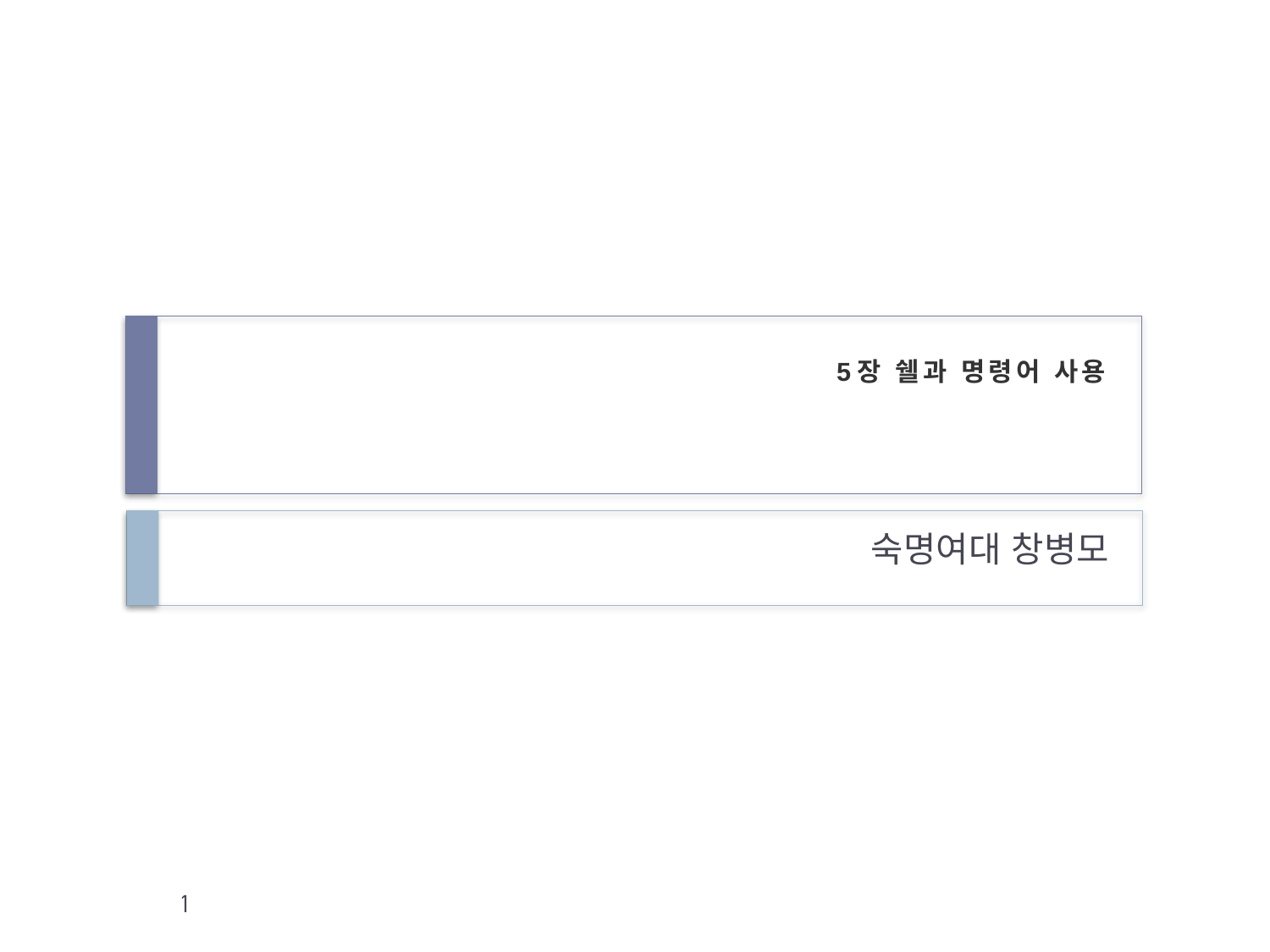

# 5장 쉘과 명령어 사용
숙명여대 창병모
1